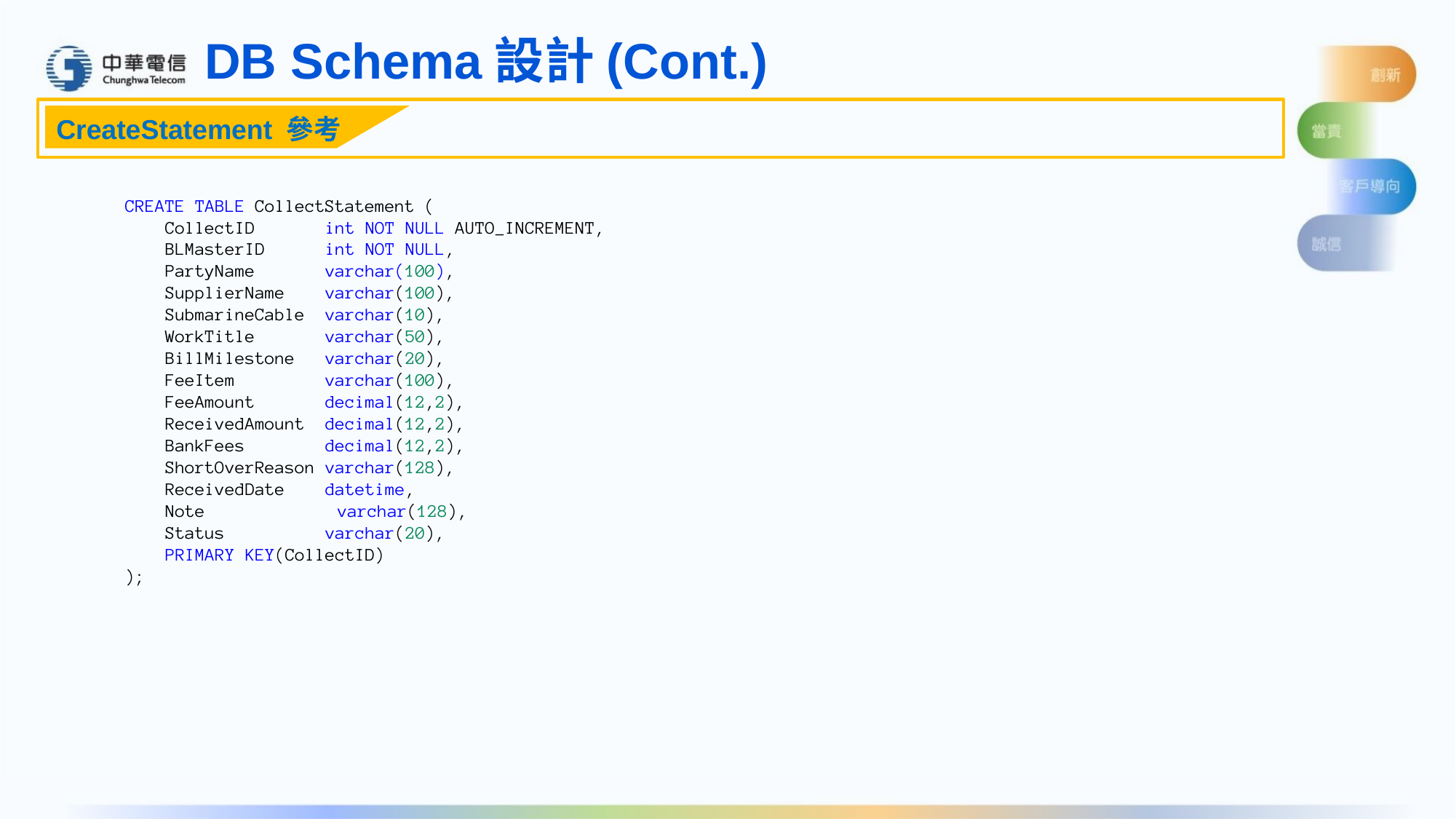

DB Schema設計(Cont.)

CreateStatement 參考
CREATE TABLE CollectStatement (
    CollectID       int NOT NULL AUTO_INCREMENT,
    BLMasterID      int NOT NULL,
    PartyName       varchar(100),
    SupplierName    varchar(100),
    SubmarineCable  varchar(10),
    WorkTitle       varchar(50),
    BillMilestone   varchar(20),
    FeeItem         varchar(100),
    FeeAmount       decimal(12,2),
    ReceivedAmount  decimal(12,2),
    BankFees        decimal(12,2),
    ShortOverReason varchar(128),
    ReceivedDate    datetime,
    Note                          varchar(128),
    Status          varchar(20),
    PRIMARY KEY(CollectID)
);